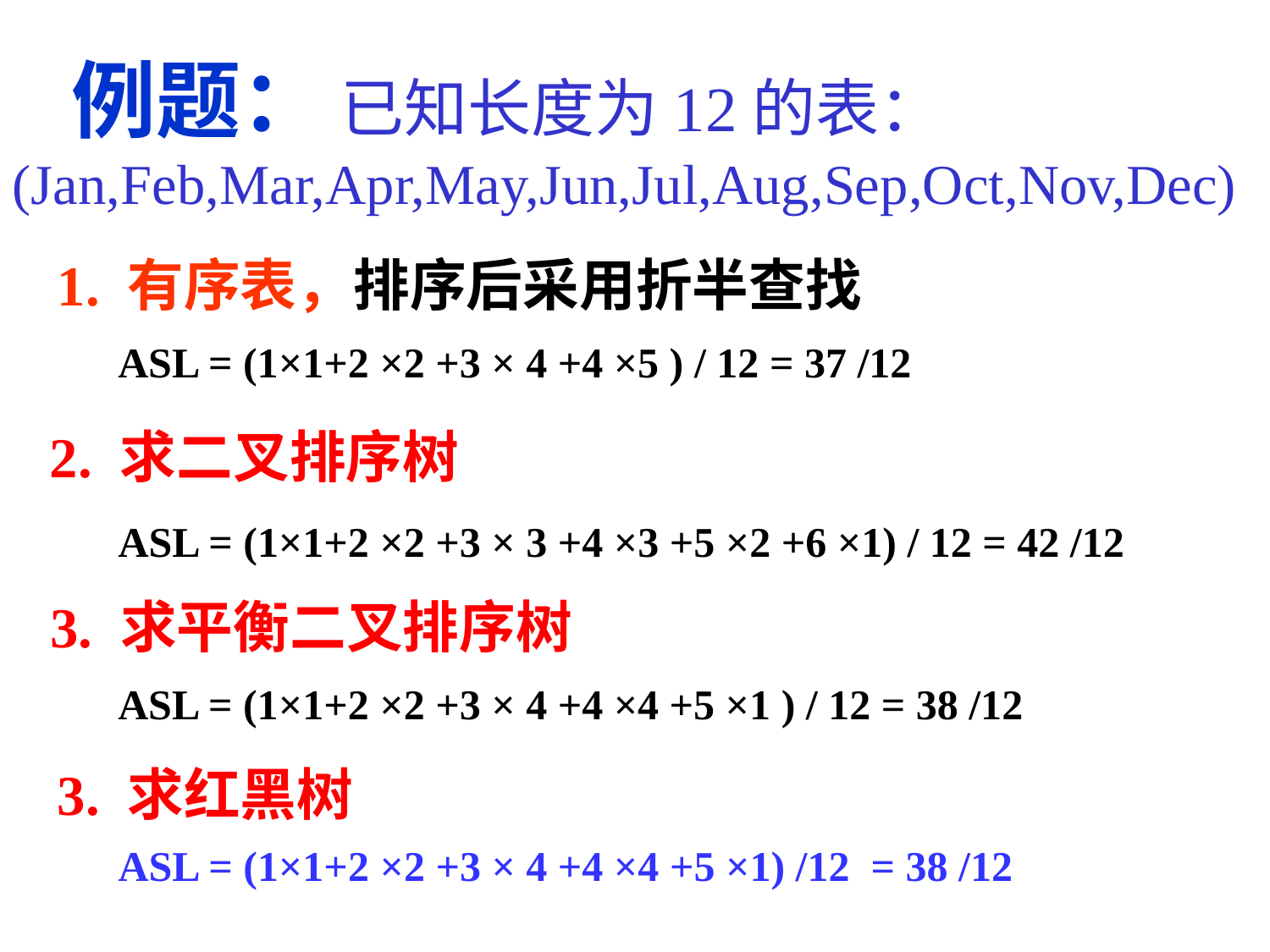

例题： 已知长度为12的表：
(Jan,Feb,Mar,Apr,May,Jun,Jul,Aug,Sep,Oct,Nov,Dec)
1. 有序表，排序后采用折半查找
ASL = (1×1+2 ×2 +3 × 4 +4 ×5 ) / 12 = 37 /12
2. 求二叉排序树
ASL = (1×1+2 ×2 +3 × 3 +4 ×3 +5 ×2 +6 ×1) / 12 = 42 /12
3. 求平衡二叉排序树
ASL = (1×1+2 ×2 +3 × 4 +4 ×4 +5 ×1 ) / 12 = 38 /12
3. 求红黑树
ASL = (1×1+2 ×2 +3 × 4 +4 ×4 +5 ×1) /12  = 38 /12